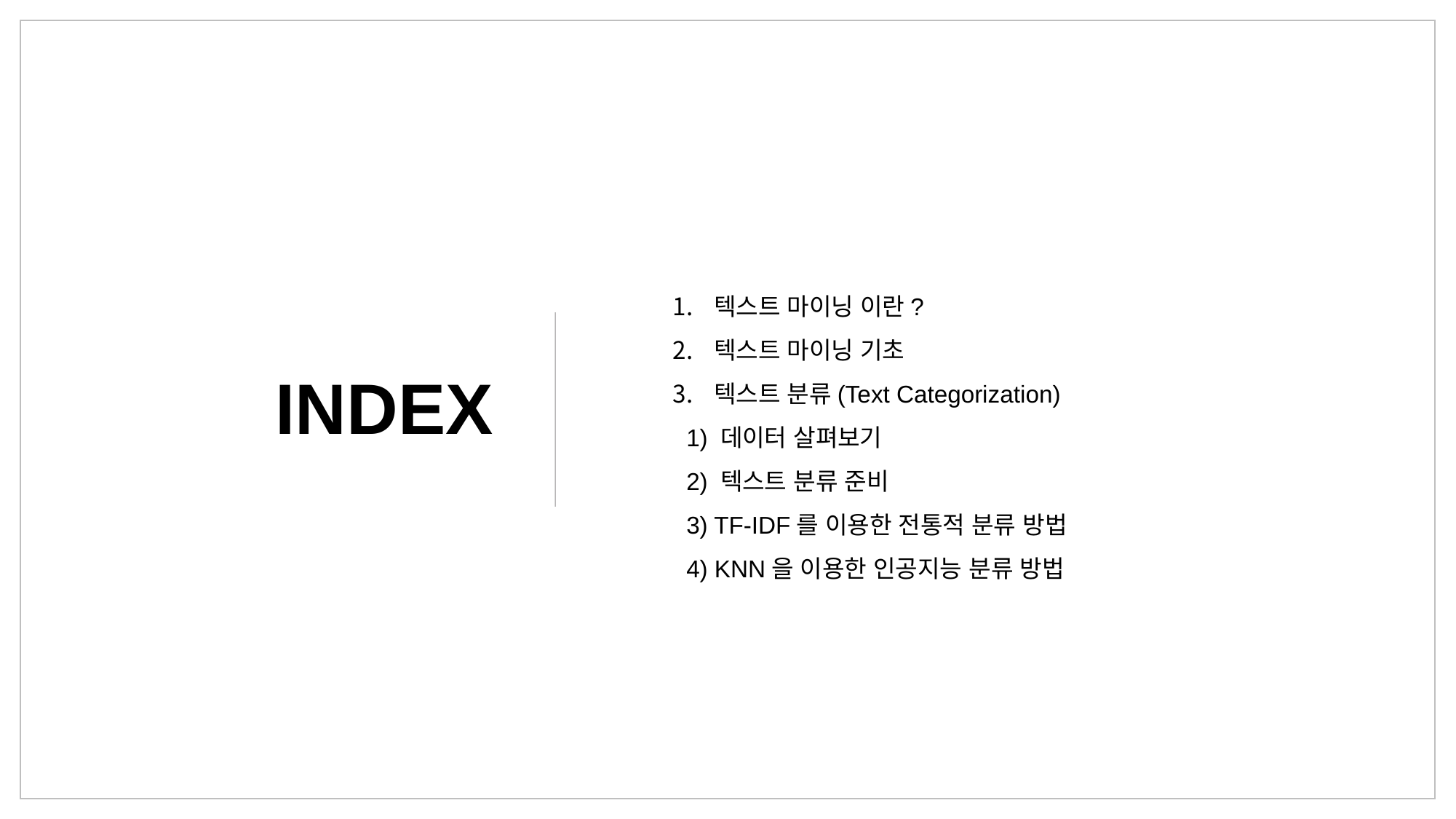

텍스트 마이닝 이란?
텍스트 마이닝 기초
텍스트 분류(Text Categorization)
  1) 데이터 살펴보기
  2) 텍스트 분류 준비
  3) TF-IDF를 이용한 전통적 분류 방법
  4) KNN을 이용한 인공지능 분류 방법

INDEX